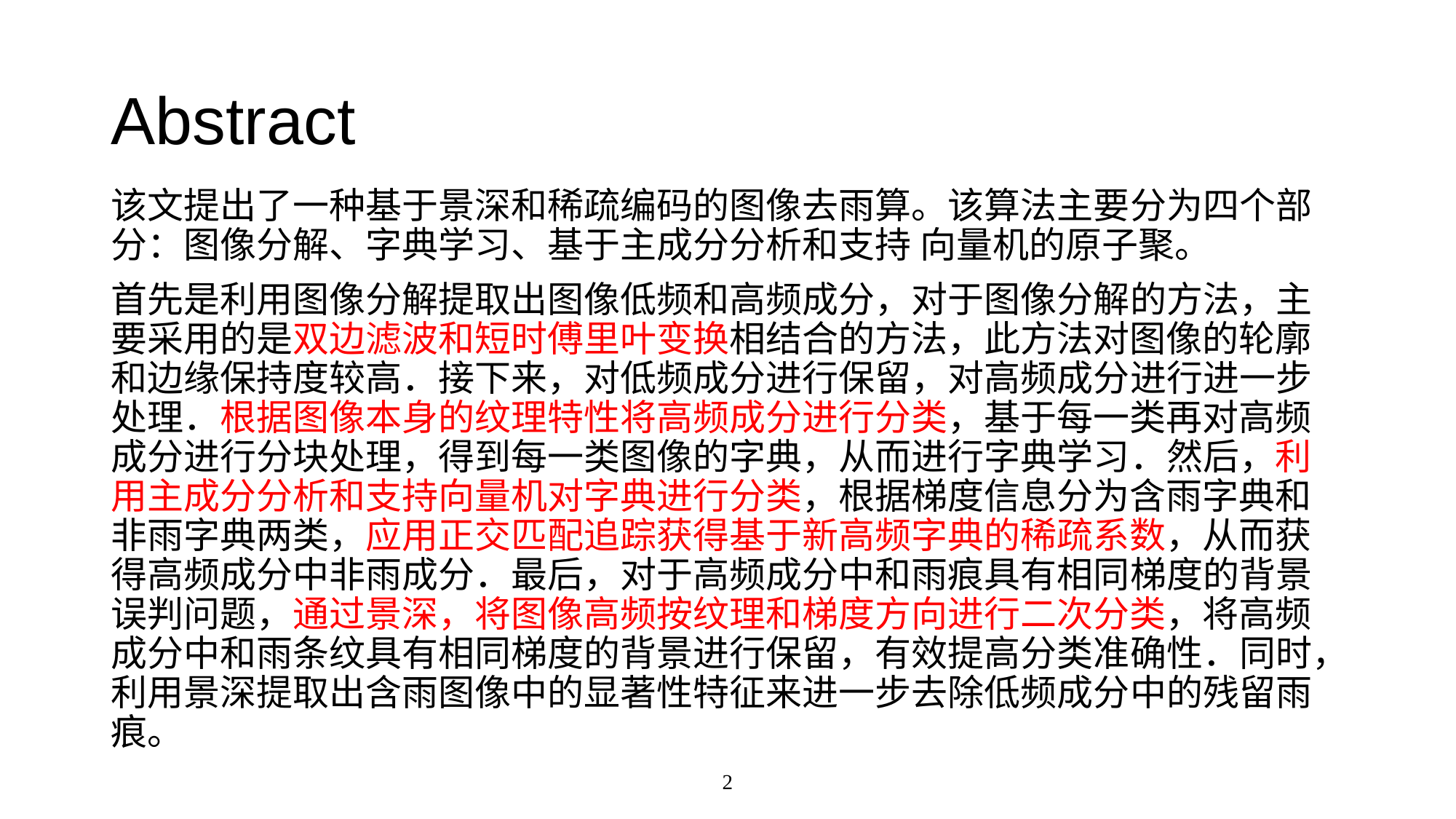

# Abstract
该文提出了一种基于景深和稀疏编码的图像去雨算。该算法主要分为四个部分：图像分解、字典学习、基于主成分分析和支持 向量机的原子聚。
首先是利用图像分解提取出图像低频和高频成分，对于图像分解的方法，主要采用的是双边滤波和短时傅里叶变换相结合的方法，此方法对图像的轮廓和边缘保持度较高．接下来，对低频成分进行保留，对高频成分进行进一步处理．根据图像本身的纹理特性将高频成分进行分类，基于每一类再对高频成分进行分块处理，得到每一类图像的字典，从而进行字典学习．然后，利用主成分分析和支持向量机对字典进行分类，根据梯度信息分为含雨字典和非雨字典两类，应用正交匹配追踪获得基于新高频字典的稀疏系数，从而获得高频成分中非雨成分．最后，对于高频成分中和雨痕具有相同梯度的背景误判问题，通过景深，将图像高频按纹理和梯度方向进行二次分类，将高频成分中和雨条纹具有相同梯度的背景进行保留，有效提高分类准确性．同时，利用景深提取出含雨图像中的显著性特征来进一步去除低频成分中的残留雨痕。
2